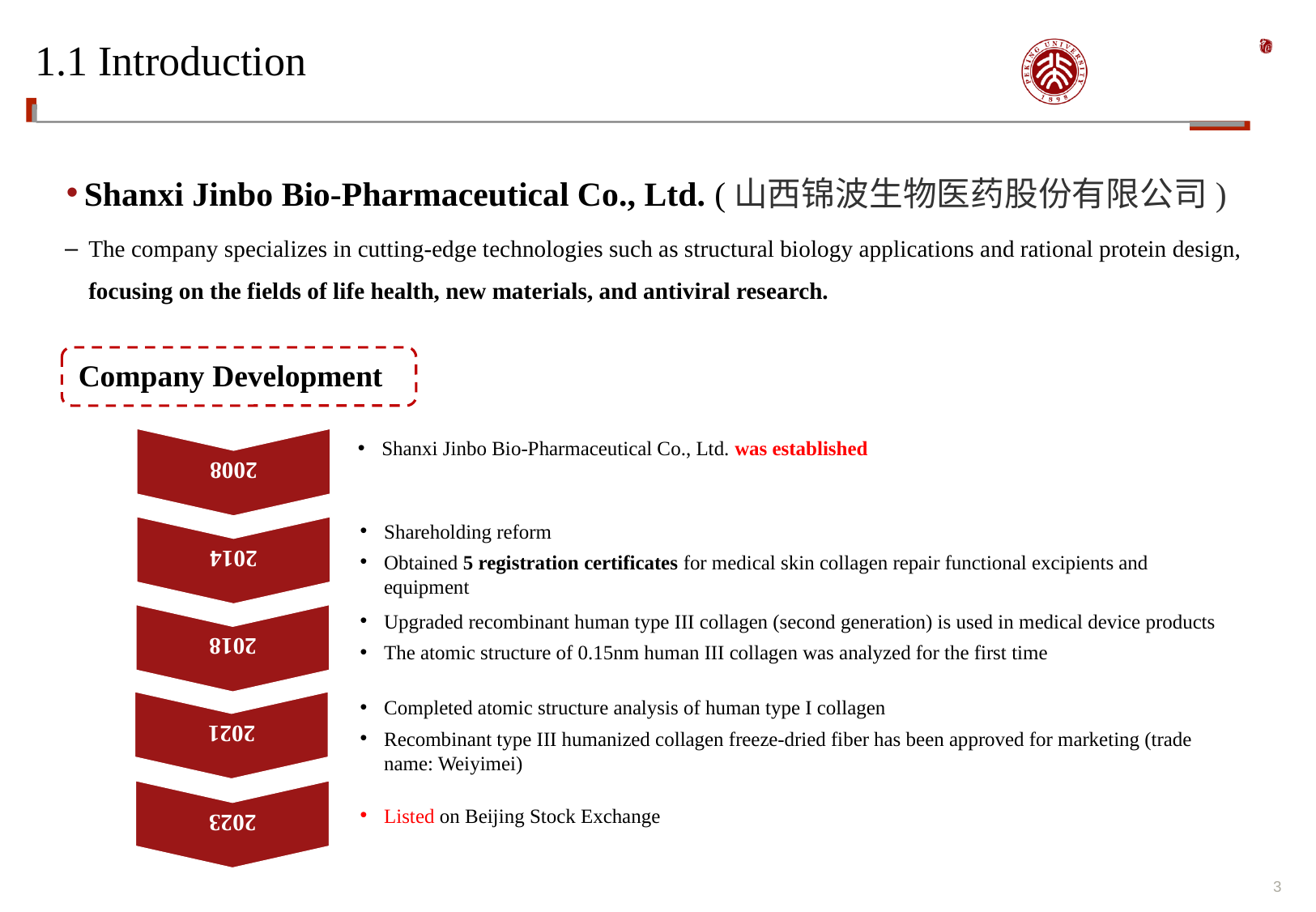

# 1.1 Introduction
Shanxi Jinbo Bio-Pharmaceutical Co., Ltd. (山西锦波生物医药股份有限公司)
The company specializes in cutting-edge technologies such as structural biology applications and rational protein design, focusing on the fields of life health, new materials, and antiviral research.

Company Development
2008
Shanxi Jinbo Bio-Pharmaceutical Co., Ltd. was established
2014
Shareholding reform
Obtained 5 registration certificates for medical skin collagen repair functional excipients and equipment
2018
Upgraded recombinant human type III collagen (second generation) is used in medical device products
The atomic structure of 0.15nm human III collagen was analyzed for the first time
2021
Completed atomic structure analysis of human type I collagen
Recombinant type III humanized collagen freeze-dried fiber has been approved for marketing (trade name: Weiyimei)
2023
Listed on Beijing Stock Exchange